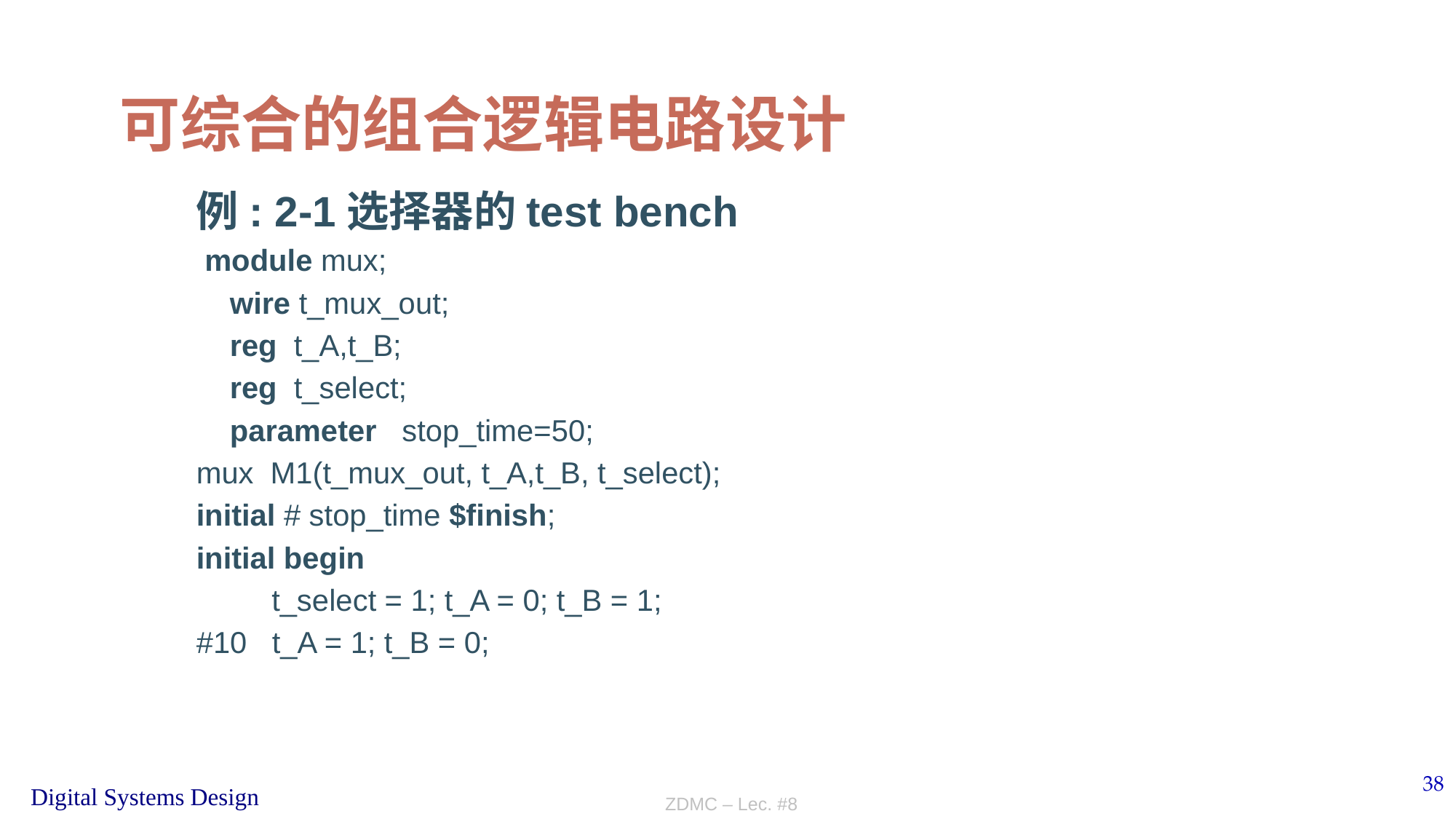

# 可综合的组合逻辑电路设计
例: 2-1选择器的test bench
 module mux;
    wire t_mux_out;
    reg  t_A,t_B;
    reg  t_select;
    parameter   stop_time=50;
mux  M1(t_mux_out, t_A,t_B, t_select);
initial # stop_time $finish;
initial begin
         t_select = 1; t_A = 0; t_B = 1;
#10   t_A = 1; t_B = 0;
ZDMC – Lec. #8
38